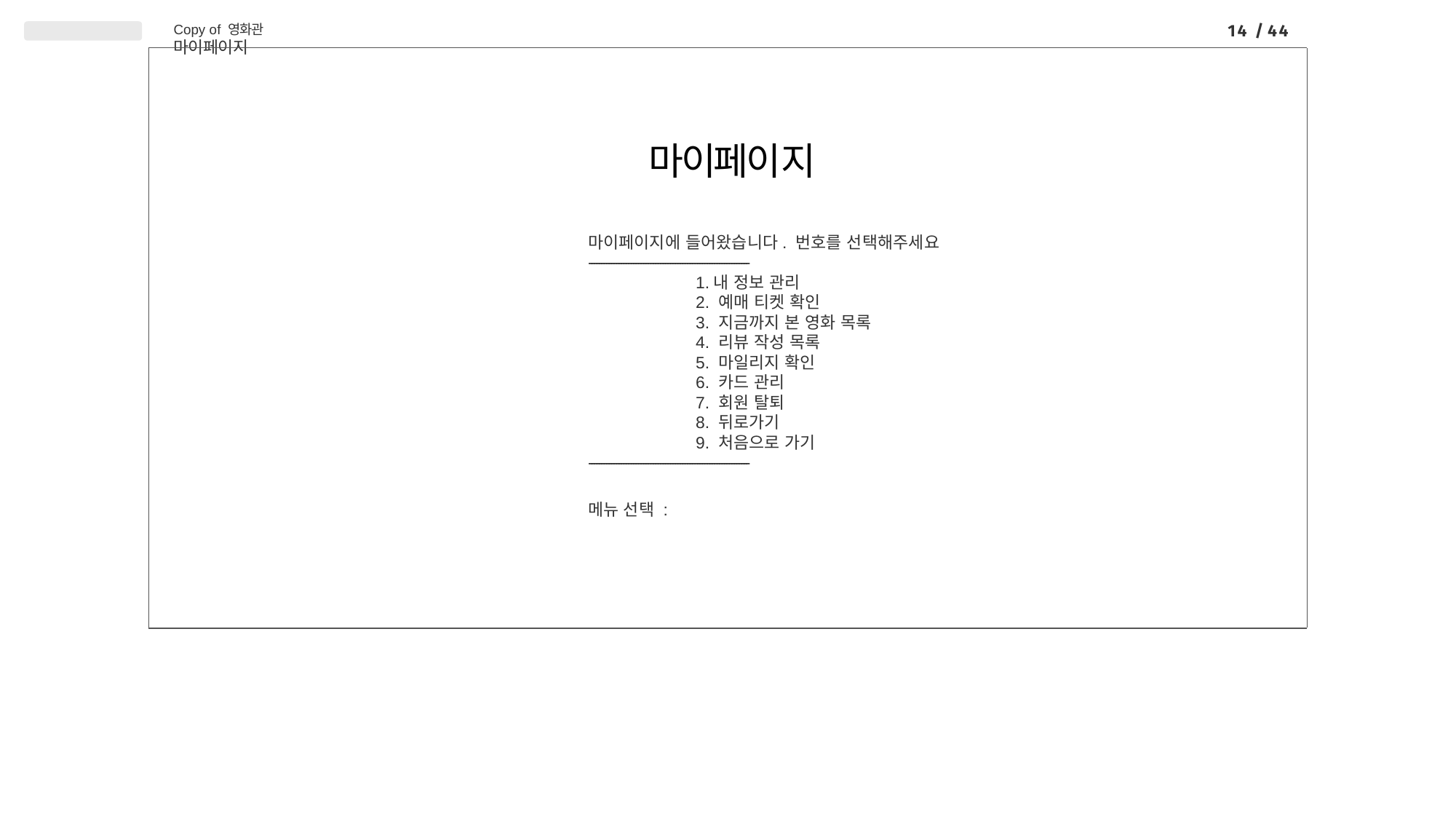

14 / 44
Copy of 영화관 마이페이지

# 마이페이지
마이페이지에 들어왔습니다. 번호를 선택해주세요
-----------------------------------------------------------------
	1.내 정보 관리
	2. 예매 티켓 확인
	3. 지금까지 본 영화 목록
	4. 리뷰 작성 목록
	5. 마일리지 확인
	6. 카드 관리
	7. 회원 탈퇴
	8. 뒤로가기
	9. 처음으로 가기
-----------------------------------------------------------------

메뉴 선택 :